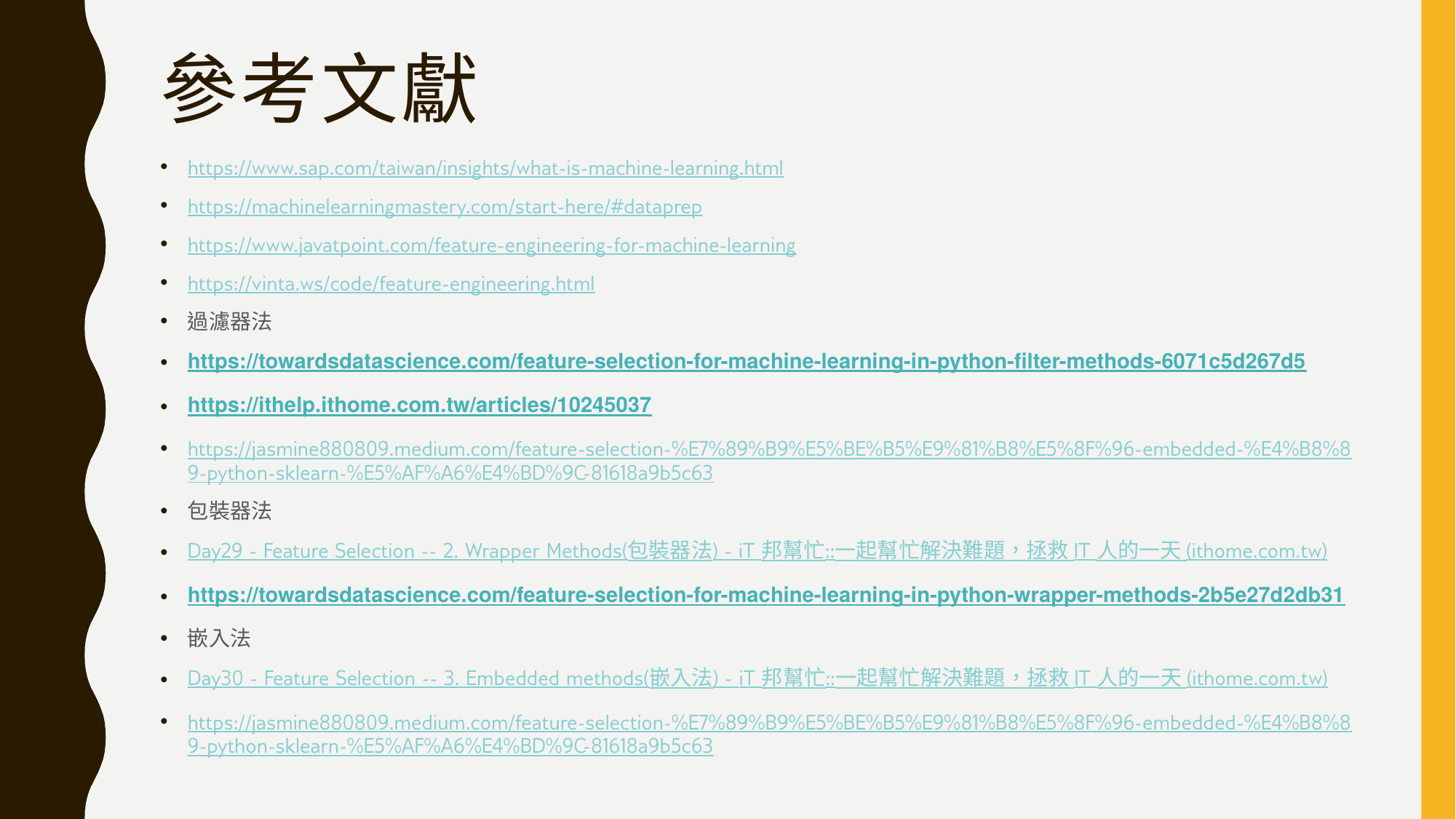

# 參考文獻
https://www.sap.com/taiwan/insights/what-is-machine-learning.html
https://machinelearningmastery.com/start-here/#dataprep
https://www.javatpoint.com/feature-engineering-for-machine-learning
https://vinta.ws/code/feature-engineering.html
過濾器法
https://towardsdatascience.com/feature-selection-for-machine-learning-in-python-filter-methods-6071c5d267d5
https://ithelp.ithome.com.tw/articles/10245037
https://jasmine880809.medium.com/feature-selection-%E7%89%B9%E5%BE%B5%E9%81%B8%E5%8F%96-embedded-%E4%B8%89-python-sklearn-%E5%AF%A6%E4%BD%9C-81618a9b5c63
包裝器法
Day29 - Feature Selection -- 2. Wrapper Methods(包裝器法) - iT 邦幫忙::一起幫忙解決難題，拯救 IT 人的一天 (ithome.com.tw)
https://towardsdatascience.com/feature-selection-for-machine-learning-in-python-wrapper-methods-2b5e27d2db31
嵌入法
Day30 - Feature Selection -- 3. Embedded methods(嵌入法) - iT 邦幫忙::一起幫忙解決難題，拯救 IT 人的一天 (ithome.com.tw)
https://jasmine880809.medium.com/feature-selection-%E7%89%B9%E5%BE%B5%E9%81%B8%E5%8F%96-embedded-%E4%B8%89-python-sklearn-%E5%AF%A6%E4%BD%9C-81618a9b5c63